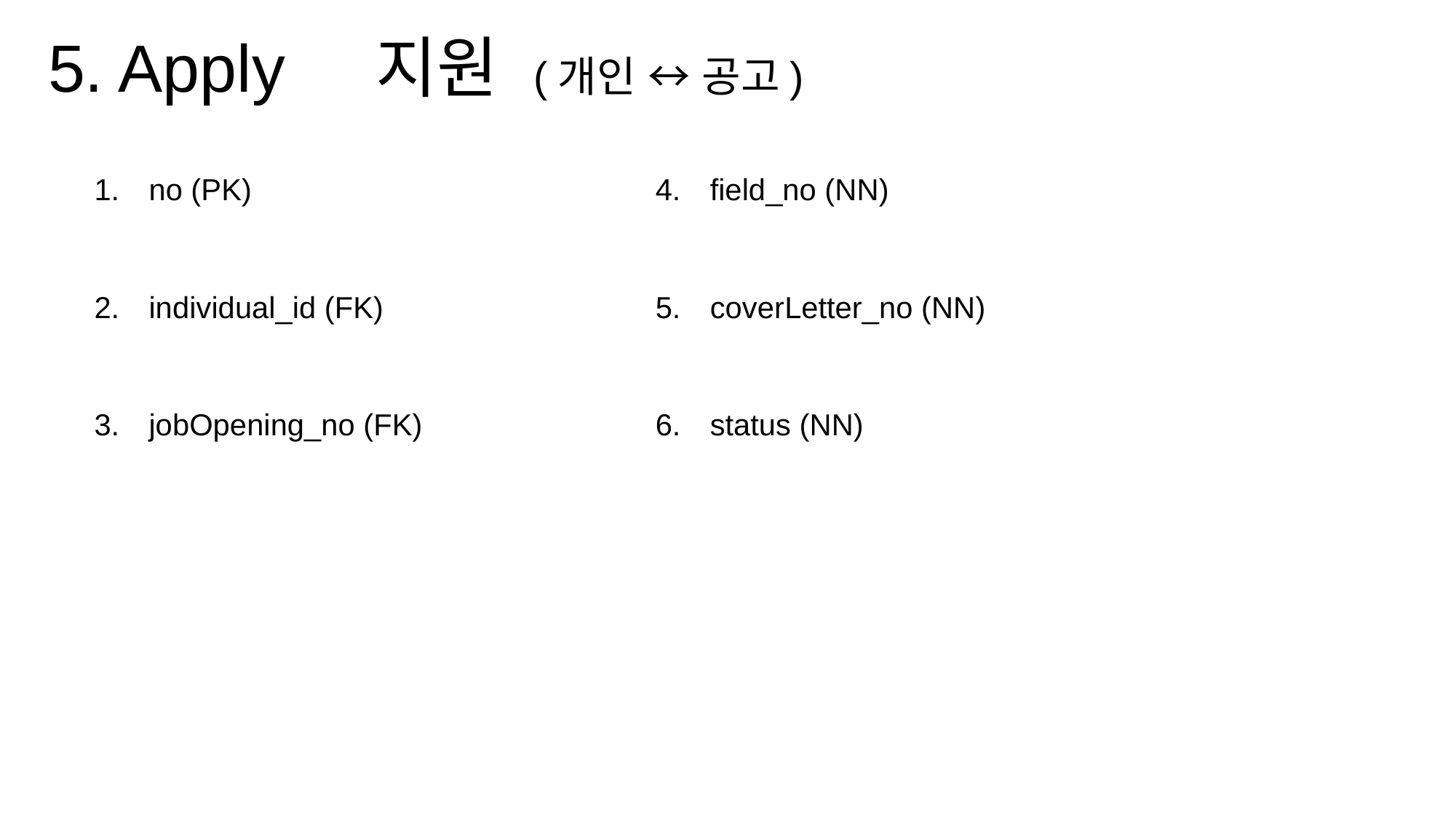

# 5. Apply    지원 (개인 ↔ 공고)
no (PK)

individual_id (FK)

jobOpening_no (FK)

field_no (NN)

coverLetter_no (NN)

status (NN)